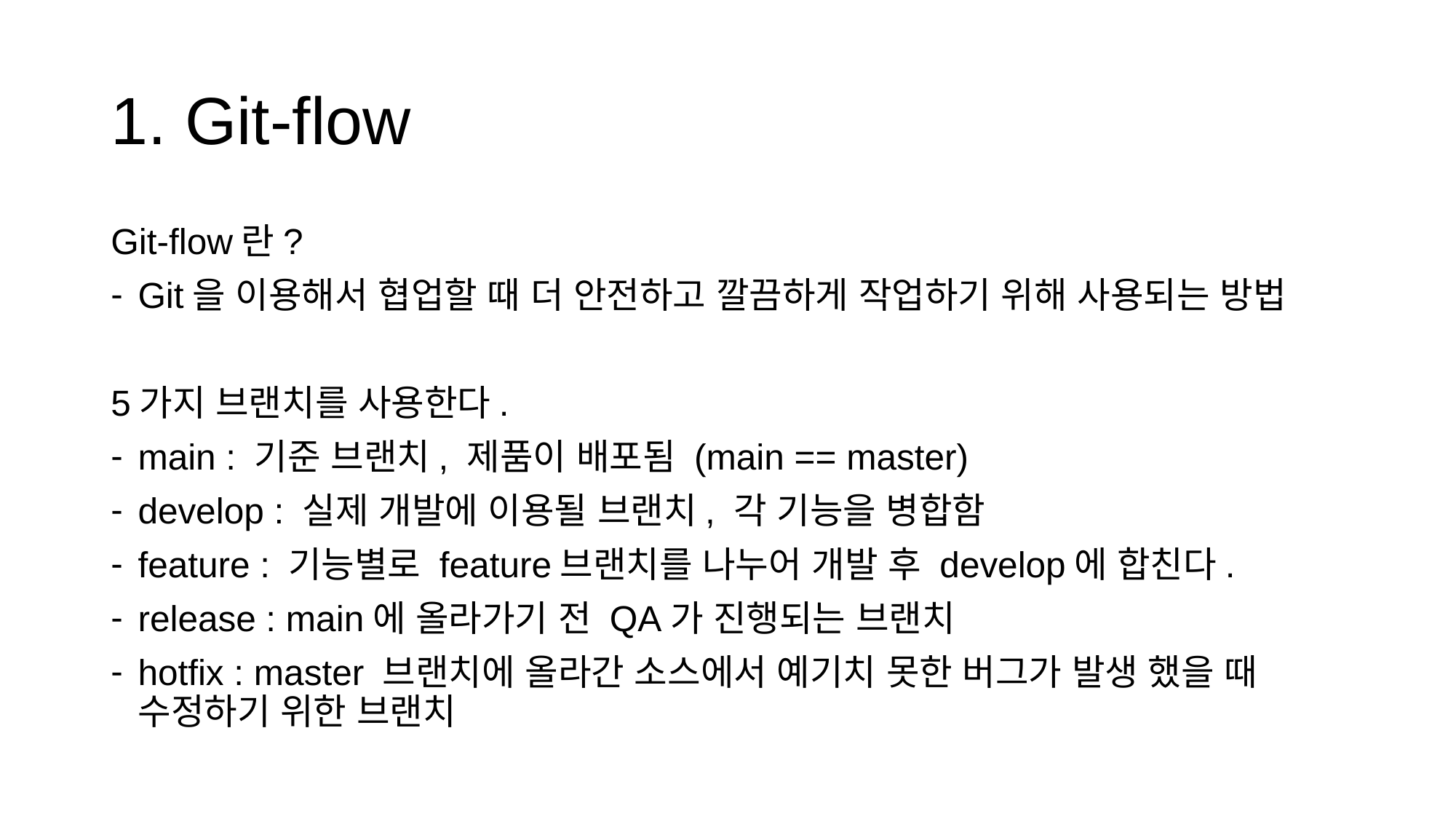

# 1. Git-flow
Git-flow란?
Git을 이용해서 협업할 때 더 안전하고 깔끔하게 작업하기 위해 사용되는 방법

5가지 브랜치를 사용한다.
main : 기준 브랜치, 제품이 배포됨 (main == master)
develop : 실제 개발에 이용될 브랜치, 각 기능을 병합함
feature : 기능별로 feature브랜치를 나누어 개발 후 develop에 합친다.
release : main에 올라가기 전 QA가 진행되는 브랜치
hotfix : master 브랜치에 올라간 소스에서 예기치 못한 버그가 발생 했을 때 수정하기 위한 브랜치